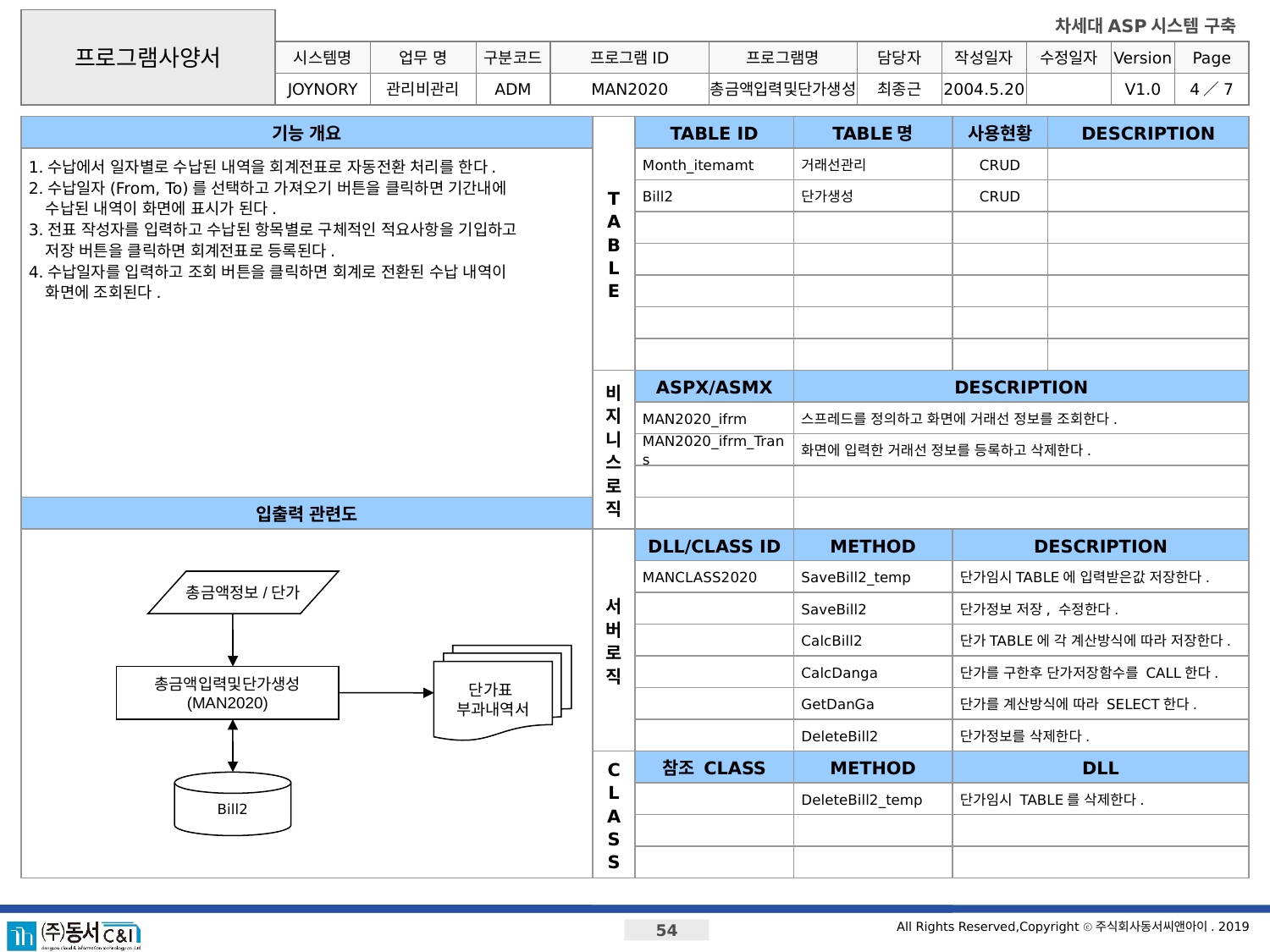

프로그램사양서
시스템명
업무 명
구분코드
프로그램ID
프로그램명
JOYNORY
관리비관리
ADM
MAN2020
총금액입력및단가생성
최종근
2004.5.20

V1.0
4／7
기능 개요
T
A
B
L
E
TABLE ID
TABLE명
사용현황
DESCRIPTION
1.수납에서 일자별로 수납된 내역을 회계전표로 자동전환 처리를 한다.
2.수납일자(From, To)를 선택하고 가져오기 버튼을 클릭하면 기간내에
   수납된 내역이 화면에 표시가 된다.
3.전표 작성자를 입력하고 수납된 항목별로 구체적인 적요사항을 기입하고
   저장 버튼을 클릭하면 회계전표로 등록된다.
4.수납일자를 입력하고 조회 버튼을 클릭하면 회계로 전환된 수납 내역이
   화면에 조회된다.

Month_itemamt

거래선관리

CRUD

Bill2

단가생성

CRUD

비지니스로직
ASPX/ASMX
DESCRIPTION
MAN2020_ifrm
스프레드를 정의하고 화면에 거래선 정보를 조회한다.
MAN2020_ifrm_Trans
화면에 입력한 거래선 정보를 등록하고 삭제한다.

입출력 관련도

서버로직
DLL/CLASS ID
METHOD
DESCRIPTION
MANCLASS2020
SaveBill2_temp
단가임시TABLE에 입력받은값 저장한다.
총금액정보/단가

SaveBill2
단가정보 저장, 수정한다.

CalcBill2
단가TABLE에 각 계산방식에 따라 저장한다.
단가표
부과내역서

CalcDanga
단가를 구한후 단가저장함수를 CALL한다.
총금액입력및단가생성
(MAN2020)

GetDanGa
단가를 계산방식에 따라 SELECT한다.

DeleteBill2
단가정보를 삭제한다.
C
L
A
S
S
참조 CLASS
METHOD
DLL
Bill2

DeleteBill2_temp

단가임시 TABLE를 삭제한다.